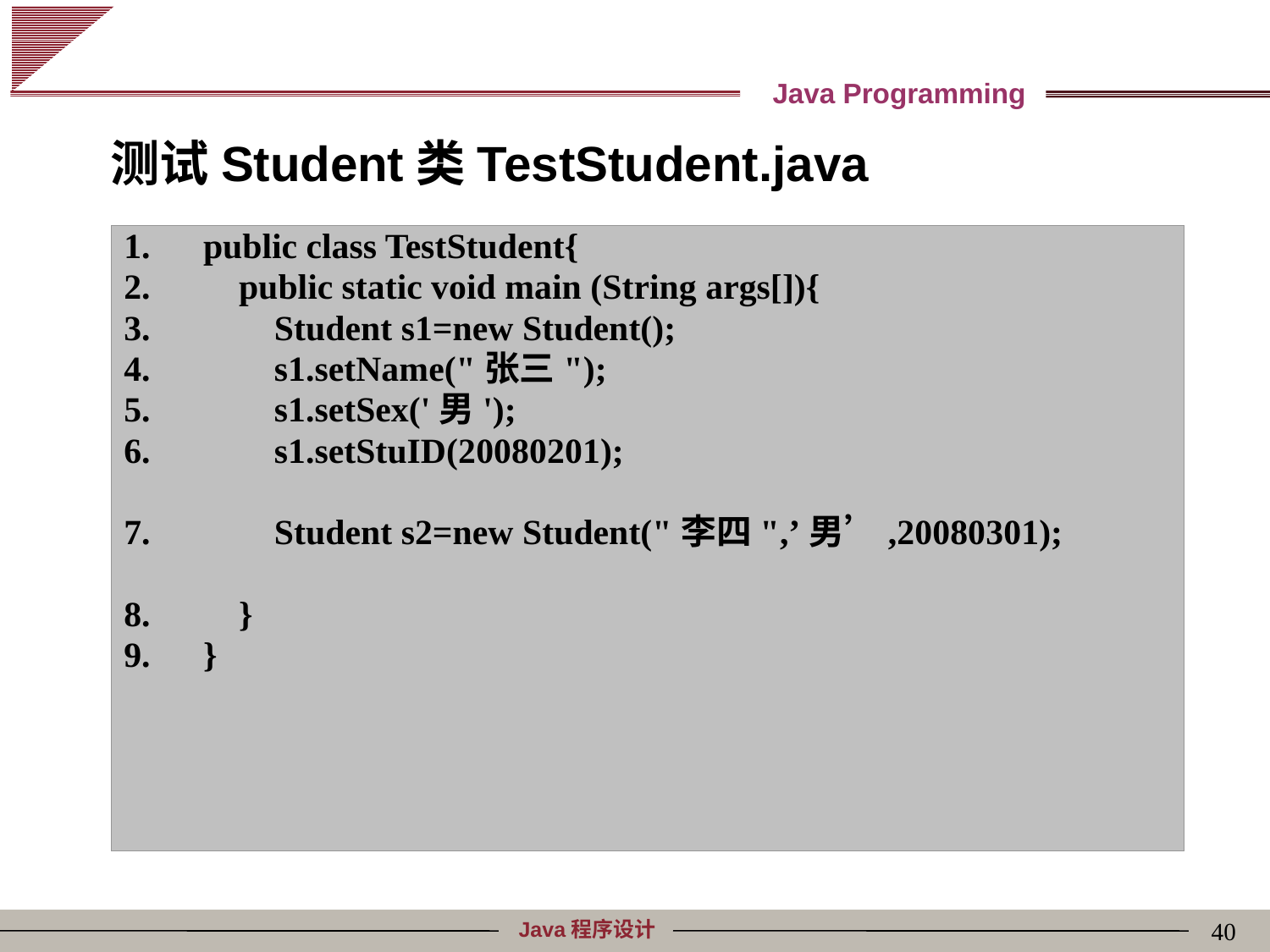

测试Student类TestStudent.java
public class TestStudent{
    public static void main (String args[]){
        Student s1=new Student();
        s1.setName("张三");
        s1.setSex('男');
        s1.setStuID(20080201);

        Student s2=new Student("李四",’男’,20080301);

    }
}